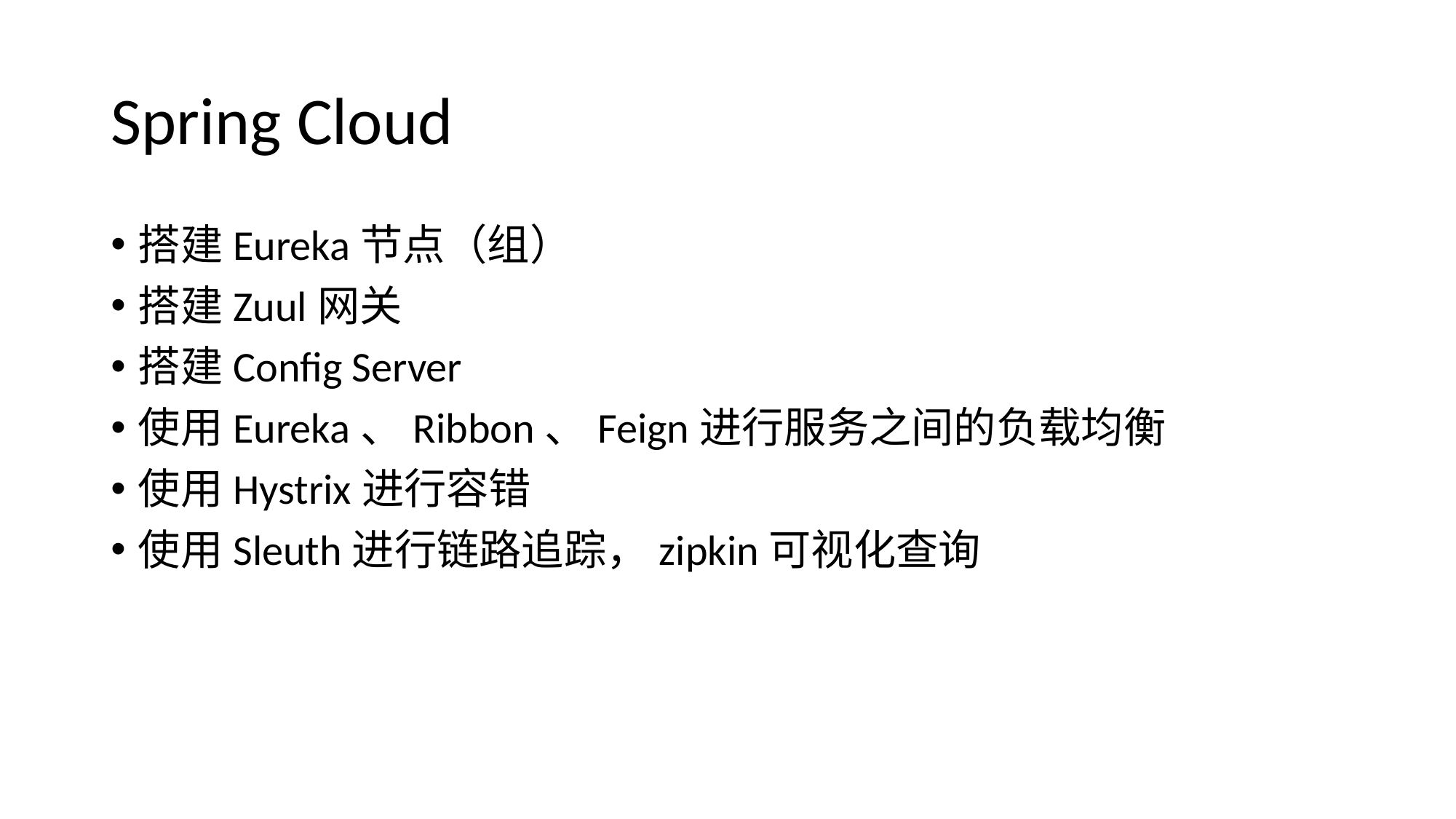

# Spring Cloud
搭建Eureka节点（组）
搭建Zuul网关
搭建Config Server
使用Eureka、Ribbon、Feign进行服务之间的负载均衡
使用Hystrix进行容错
使用Sleuth进行链路追踪，zipkin可视化查询